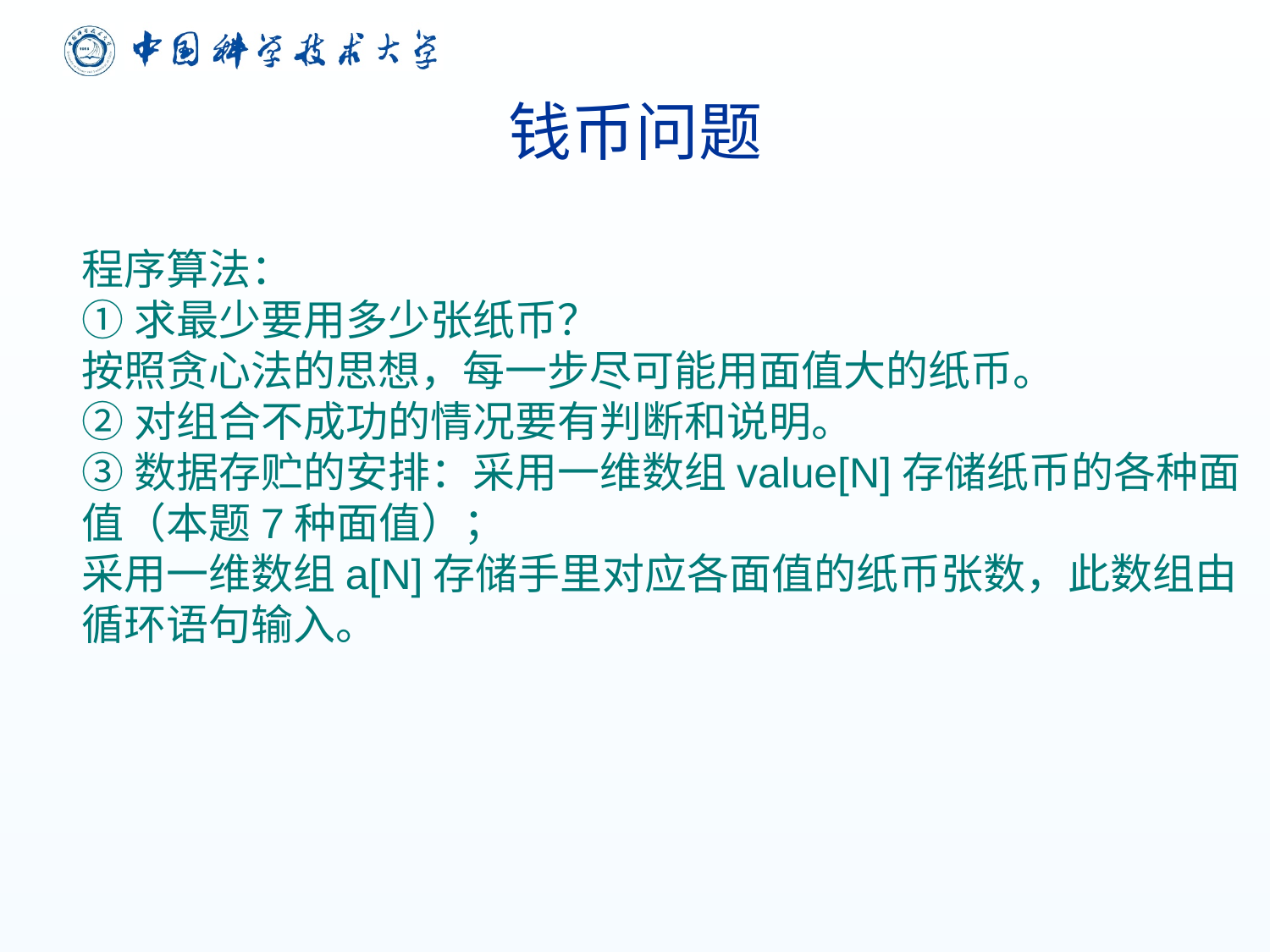

# 钱币问题
程序算法：
①求最少要用多少张纸币？
按照贪心法的思想，每一步尽可能用面值大的纸币。
②对组合不成功的情况要有判断和说明。
③数据存贮的安排：采用一维数组value[N]存储纸币的各种面值（本题7种面值）；
采用一维数组a[N]存储手里对应各面值的纸币张数，此数组由循环语句输入。